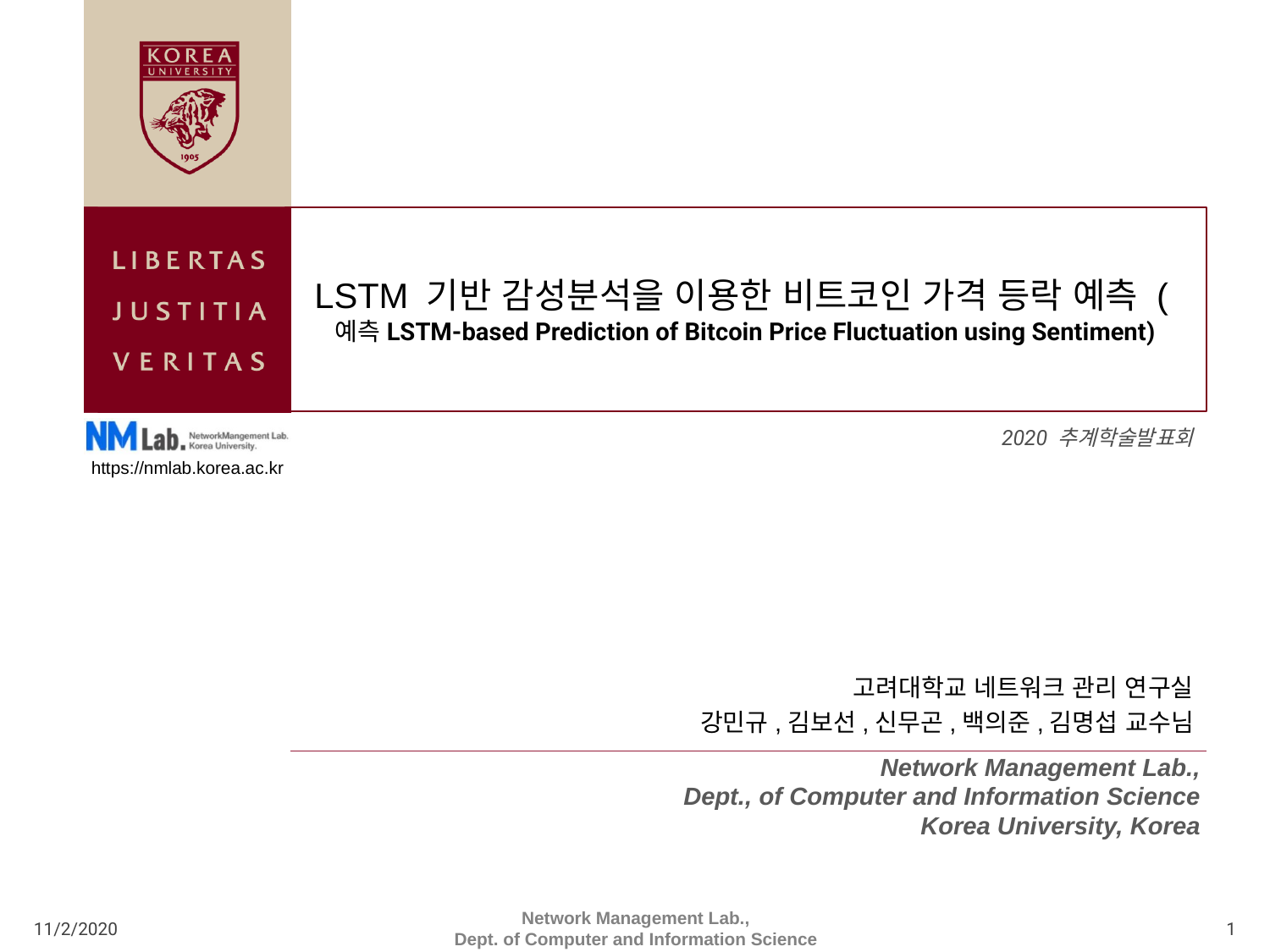

# LSTM 기반 감성분석을 이용한 비트코인 가격 등락 예측 (예측LSTM-based Prediction of Bitcoin Price Fluctuation using Sentiment)
2020 추계학술발표회

고려대학교 네트워크 관리 연구실
강민규,김보선,신무곤,백의준,김명섭 교수님

11/2/2020
Network Management Lab.,
Dept. of Computer and Information Science
1